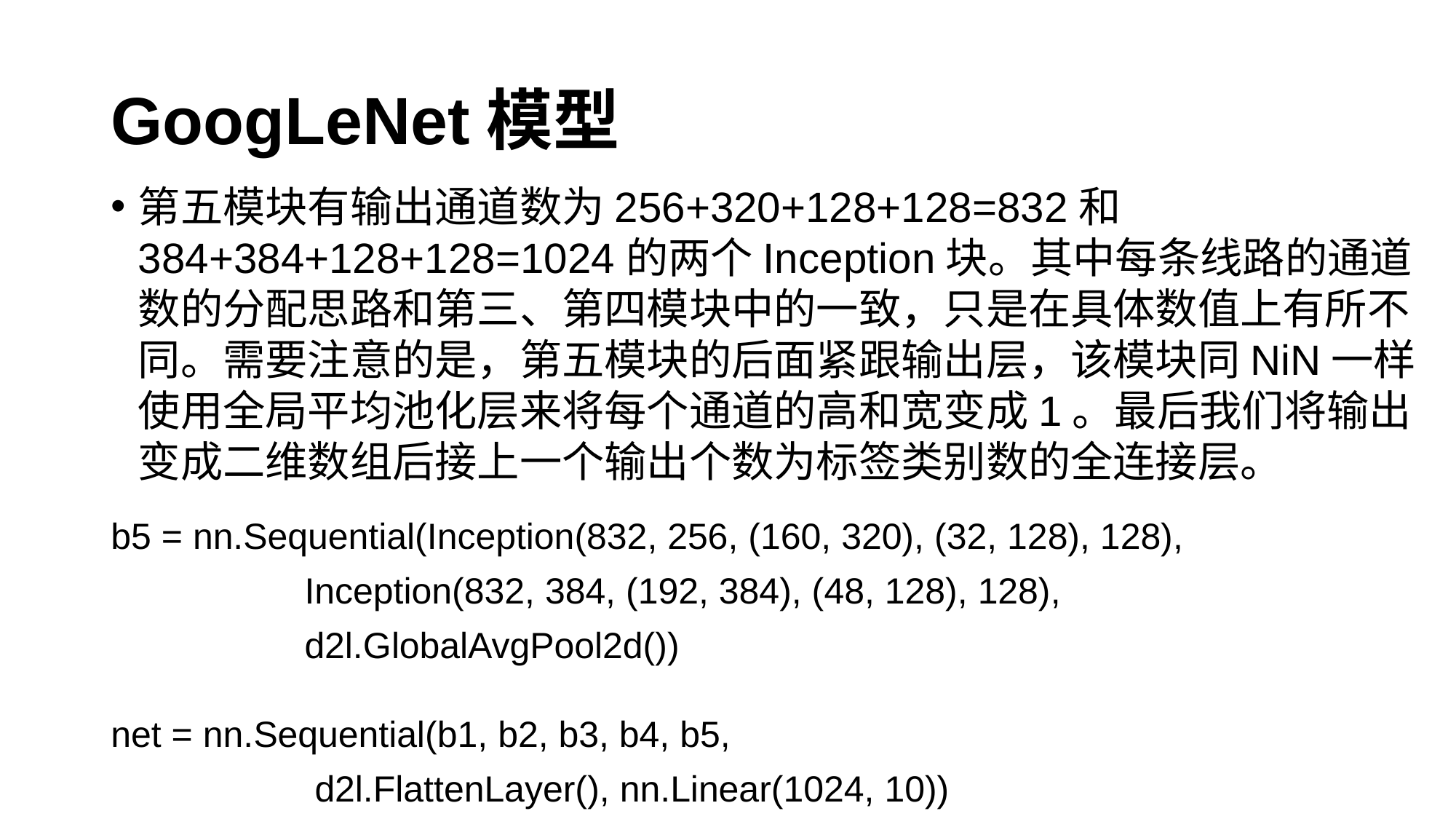

# GoogLeNet模型
第五模块有输出通道数为256+320+128+128=832和384+384+128+128=1024的两个Inception块。其中每条线路的通道数的分配思路和第三、第四模块中的一致，只是在具体数值上有所不同。需要注意的是，第五模块的后面紧跟输出层，该模块同NiN一样使用全局平均池化层来将每个通道的高和宽变成1。最后我们将输出变成二维数组后接上一个输出个数为标签类别数的全连接层。

b5 = nn.Sequential(Inception(832, 256, (160, 320), (32, 128), 128),
                   Inception(832, 384, (192, 384), (48, 128), 128),
                   d2l.GlobalAvgPool2d())

net = nn.Sequential(b1, b2, b3, b4, b5,
                    d2l.FlattenLayer(), nn.Linear(1024, 10))